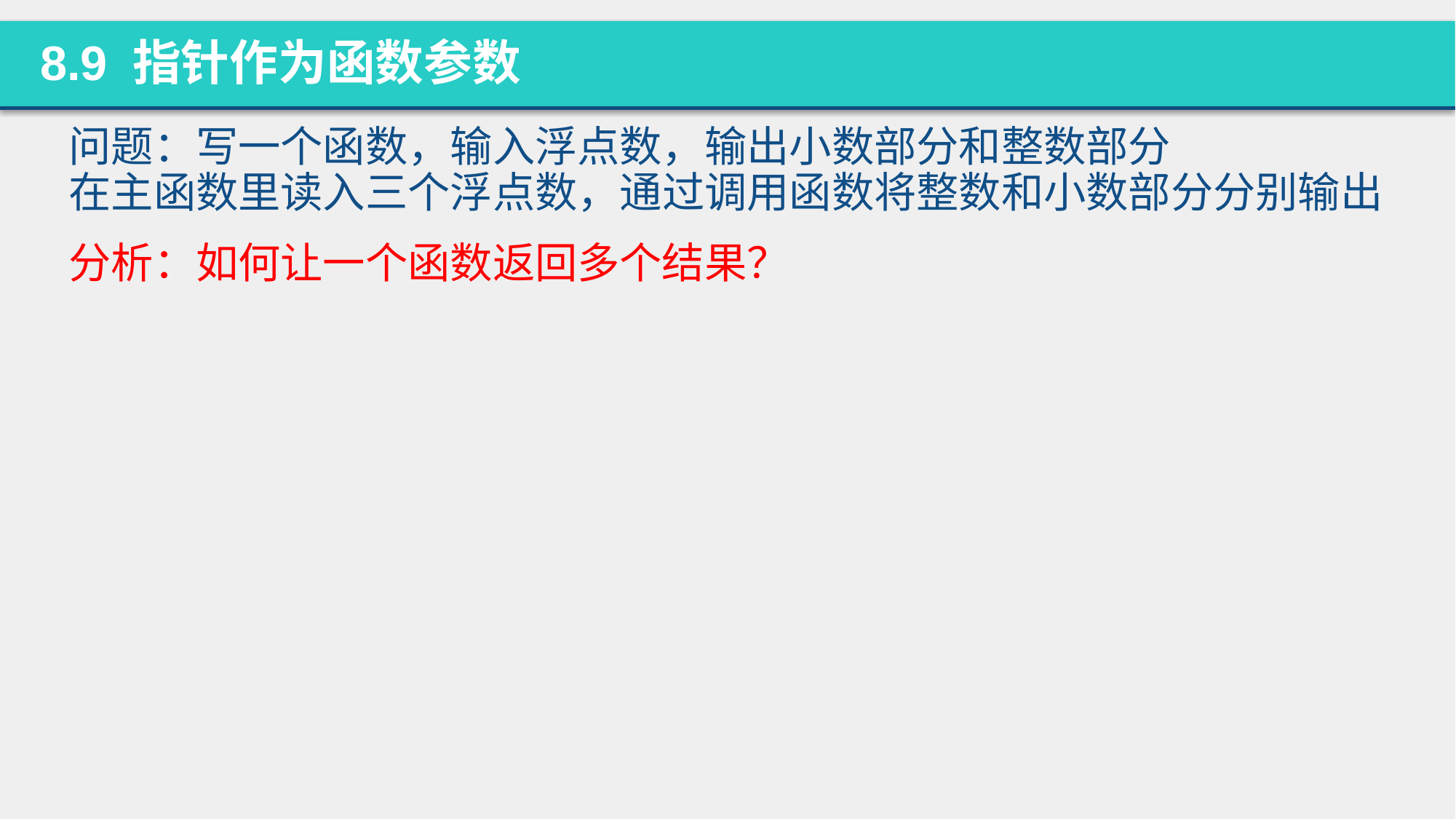

8.9 指针作为函数参数
问题：写一个函数，输入浮点数，输出小数部分和整数部分
在主函数里读入三个浮点数，通过调用函数将整数和小数部分分别输出
分析：如何让一个函数返回多个结果？